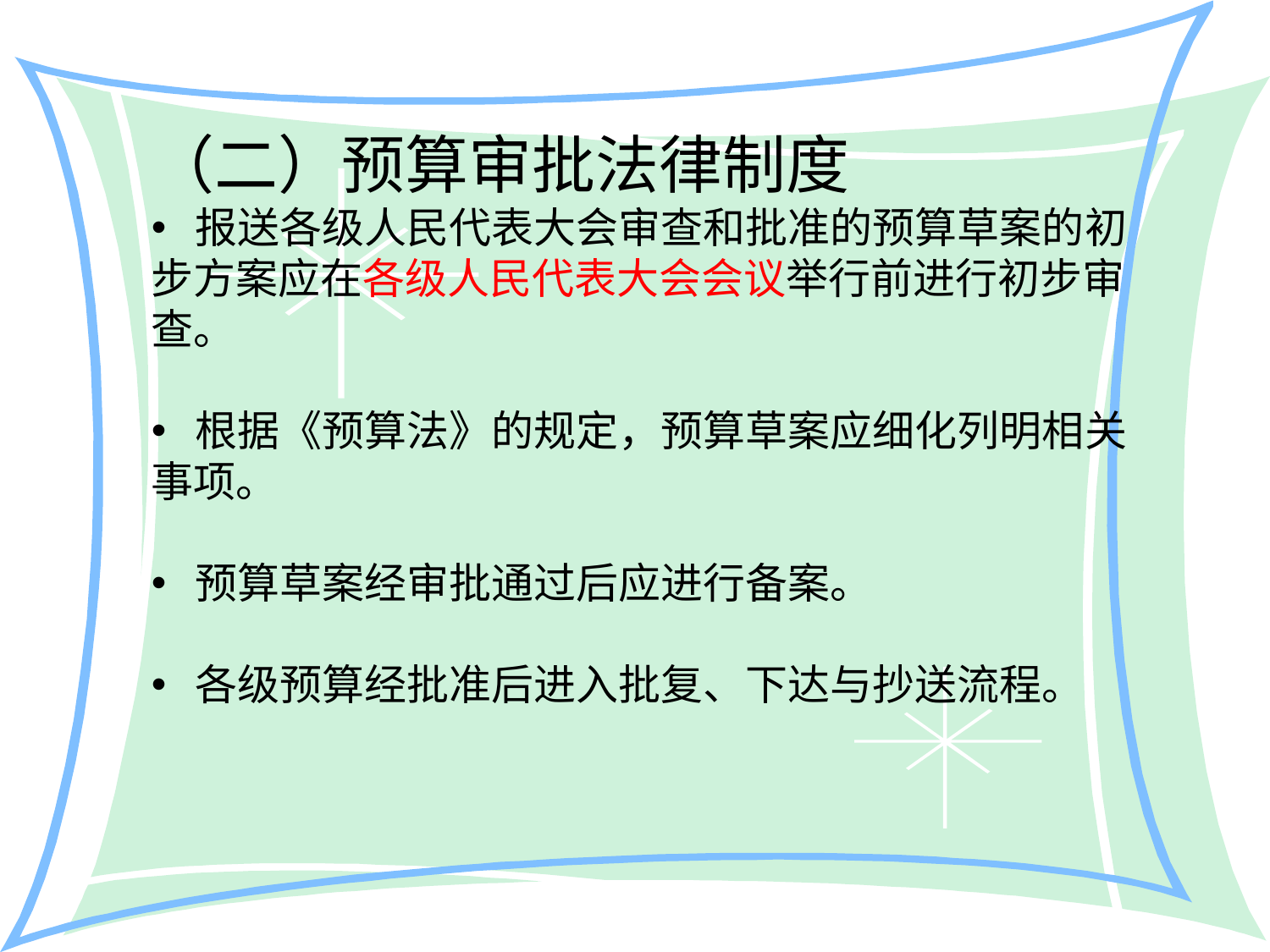

（二）预算审批法律制度
  报送各级人民代表大会审查和批准的预算草案的初步方案应在各级人民代表大会会议举行前进行初步审查。

  根据《预算法》的规定，预算草案应细化列明相关事项。

  预算草案经审批通过后应进行备案。

  各级预算经批准后进入批复、下达与抄送流程。